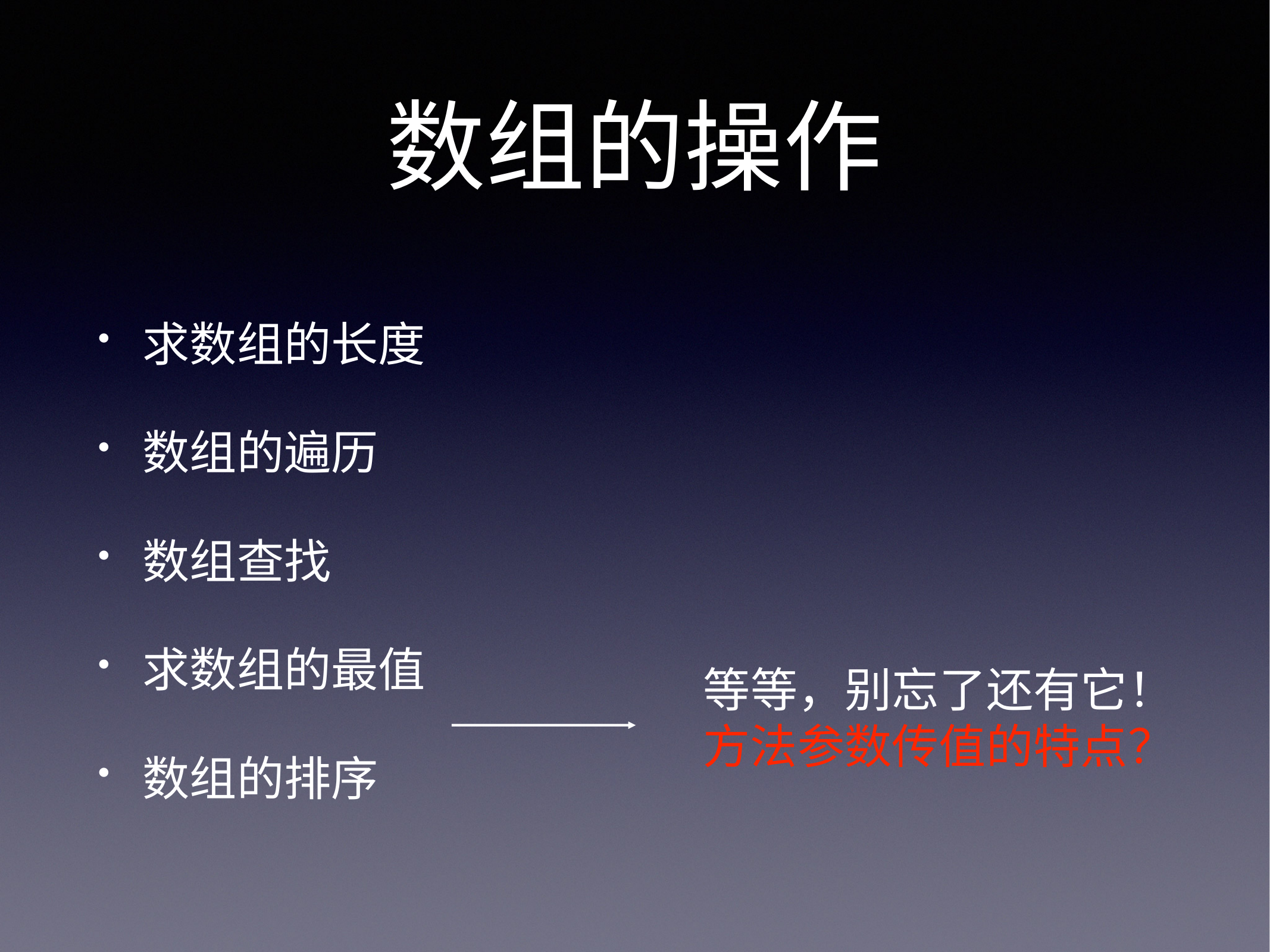

# 数组的操作
求数组的长度
数组的遍历
数组查找
求数组的最值
数组的排序
等等，别忘了还有它！
方法参数传值的特点？